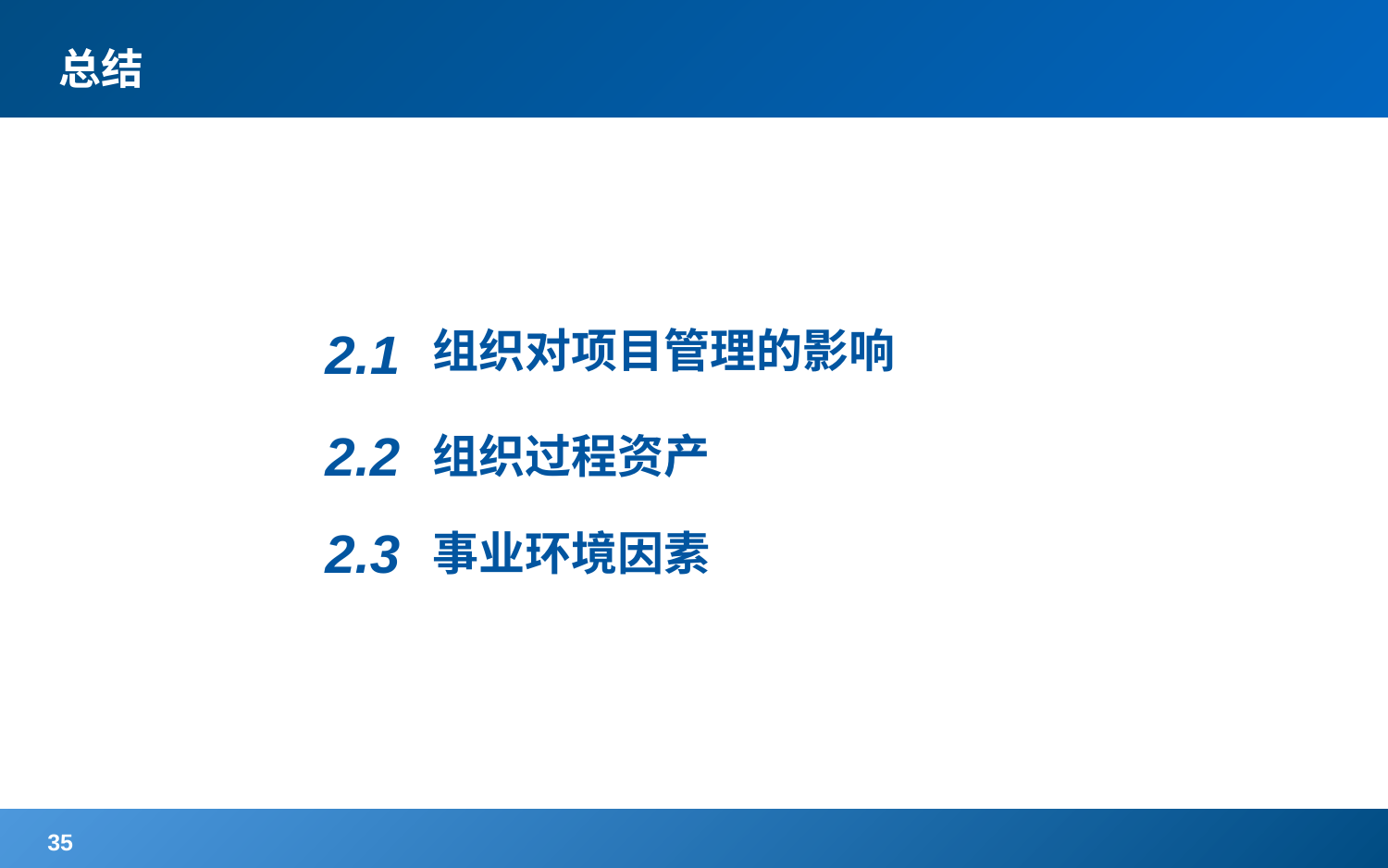

# 总结
2.1
组织对项目管理的影响
2.2
组织过程资产
2.3
事业环境因素